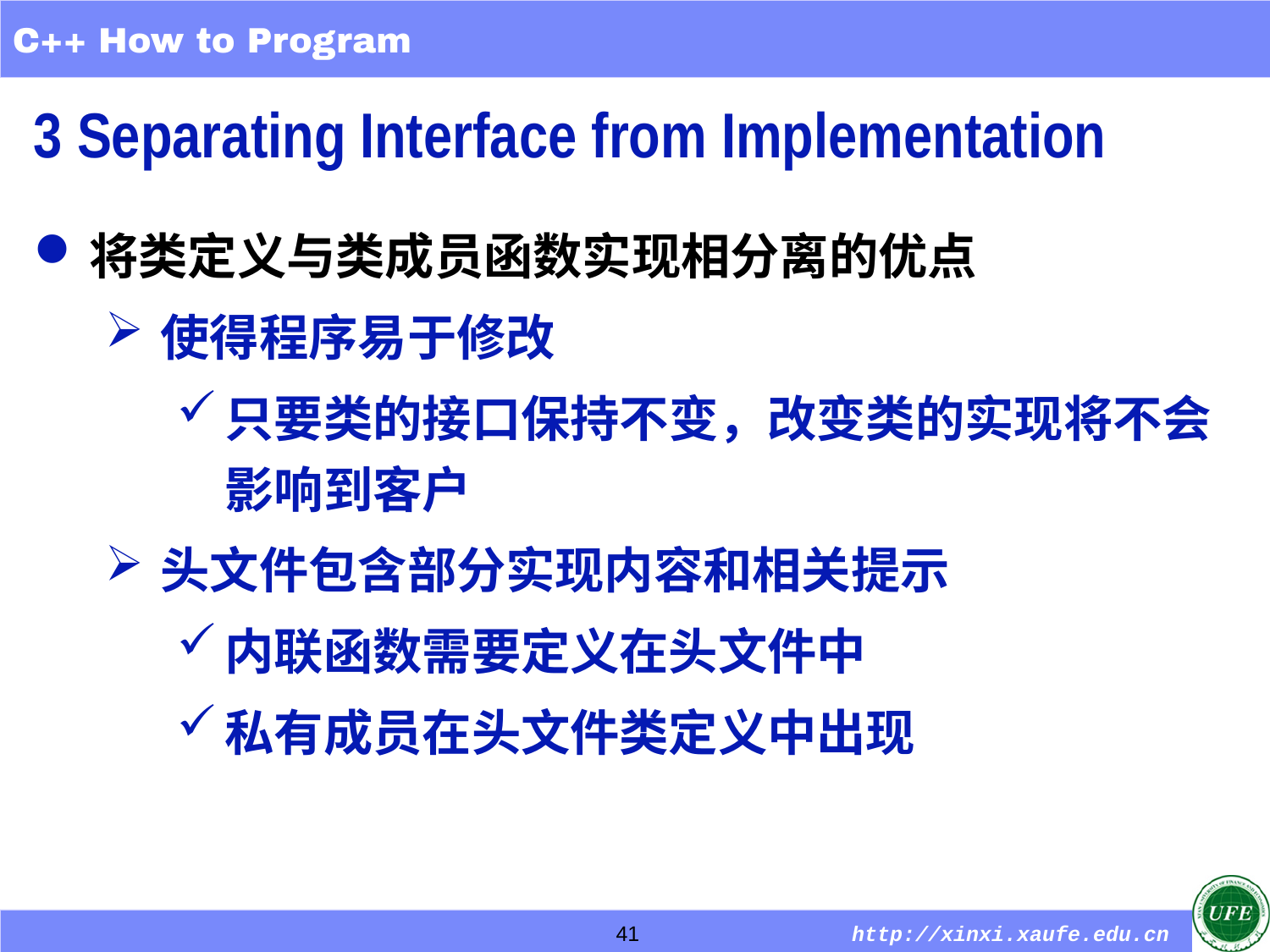

3 Separating Interface from Implementation
将类定义与类成员函数实现相分离的优点
使得程序易于修改
只要类的接口保持不变，改变类的实现将不会影响到客户
头文件包含部分实现内容和相关提示
内联函数需要定义在头文件中
私有成员在头文件类定义中出现
41